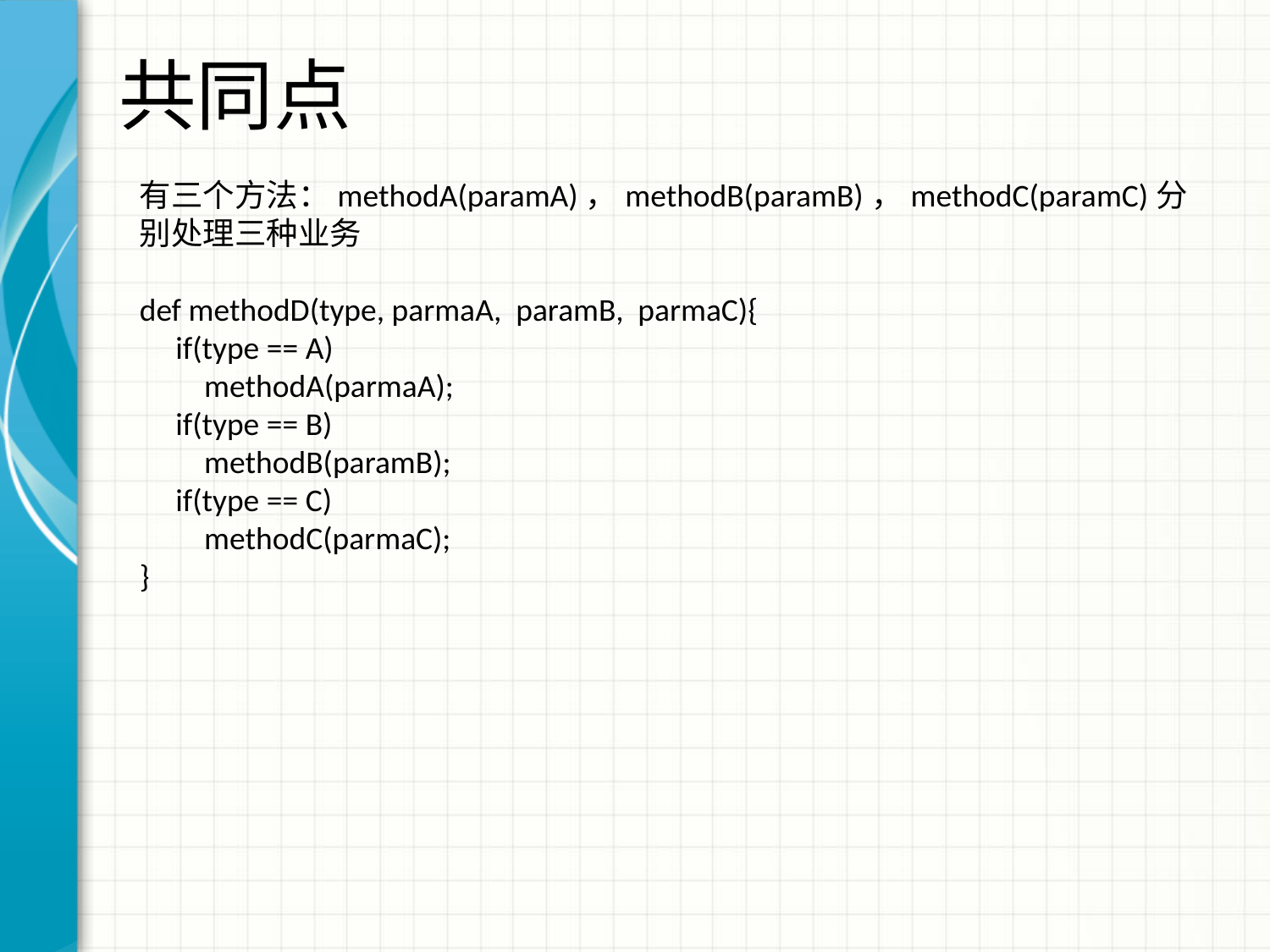

# 共同点
有三个方法：methodA(paramA)，methodB(paramB)，methodC(paramC)分别处理三种业务

def methodD(type, parmaA,  paramB,  parmaC){
     if(type == A)
         methodA(parmaA);
     if(type == B)
         methodB(paramB);
     if(type == C)
         methodC(parmaC);
}